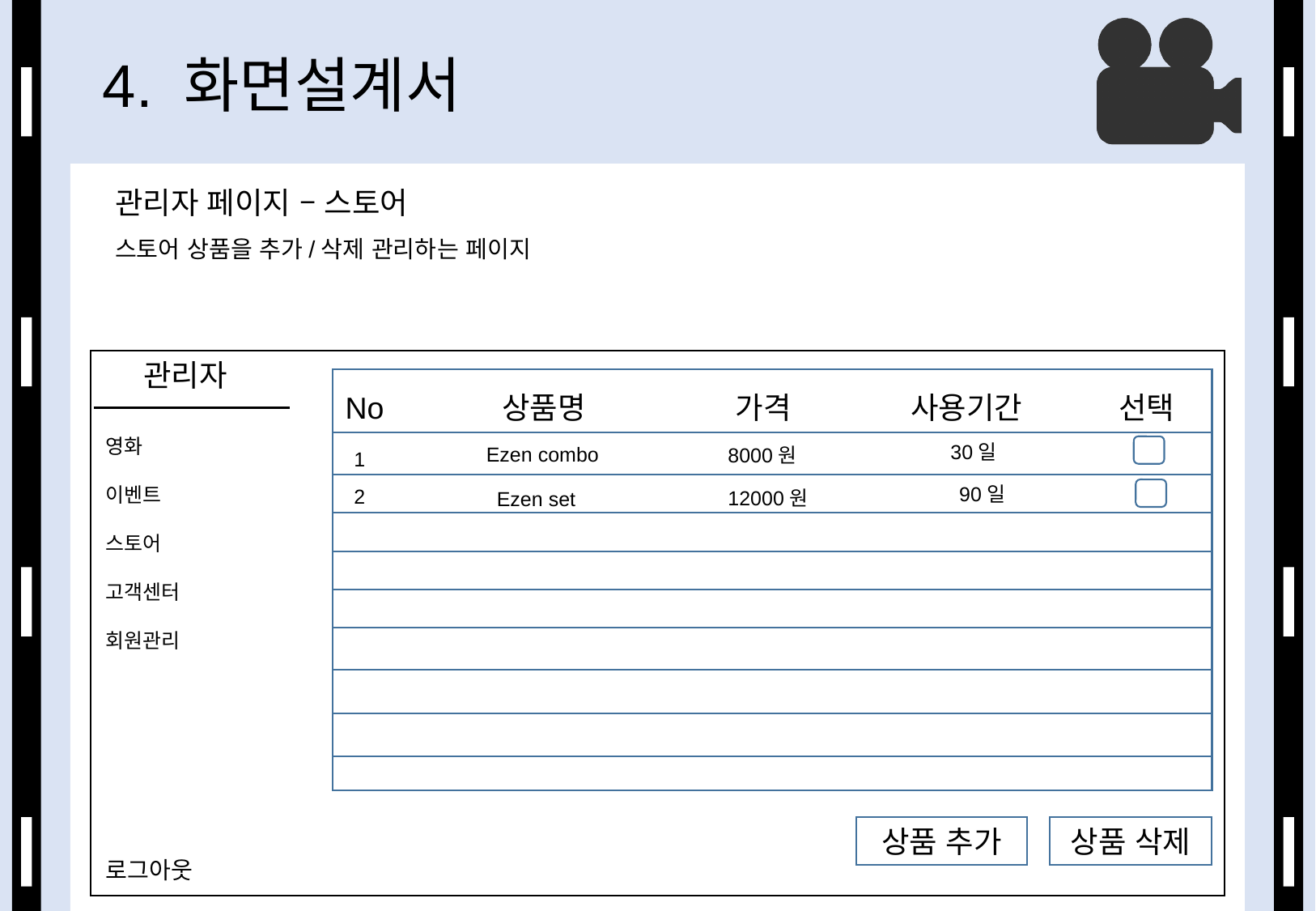

# 4. 화면설계서

관리자 페이지 – 스토어
스토어 상품을 추가/삭제 관리하는 페이지

    관리자

No
상품명
가격
사용기간
선택

영화

이벤트

스토어

고객센터

회원관리

     30일
Ezen combo
8000원

1

90일
2

12000원
Ezen set

상품 추가
상품 삭제
로그아웃